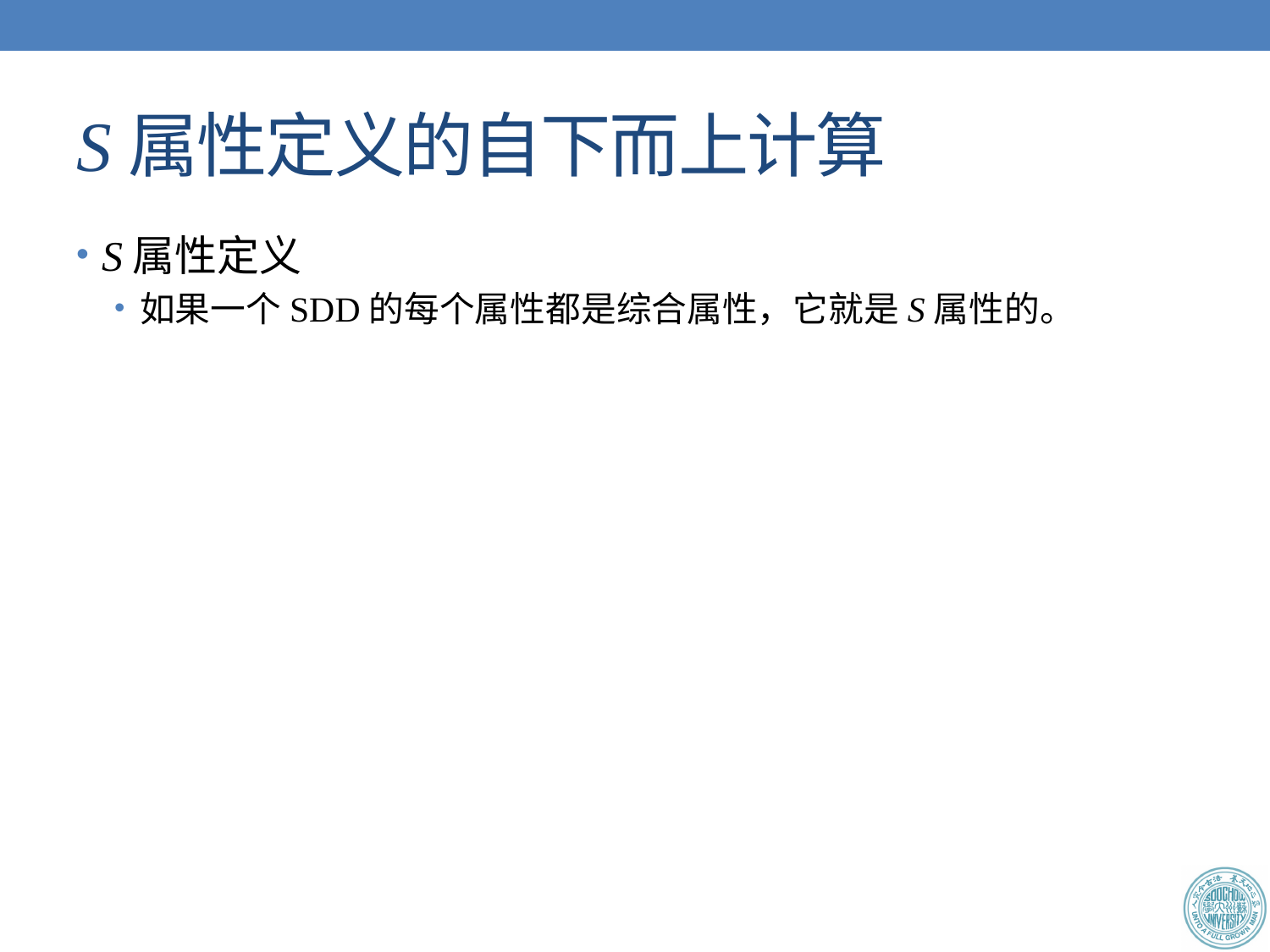

# S属性定义的自下而上计算
S属性定义
如果一个SDD的每个属性都是综合属性，它就是S属性的。